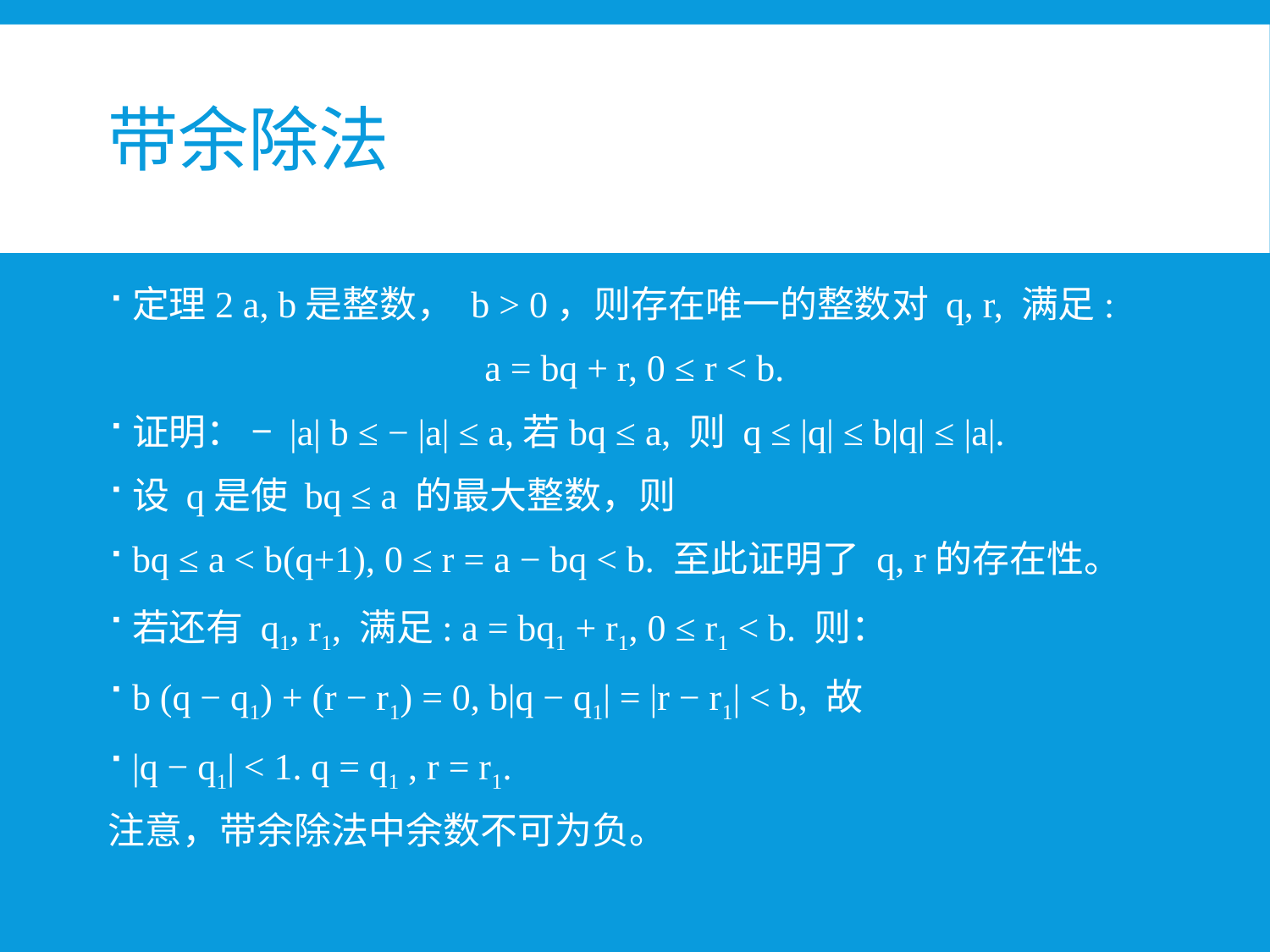

# 带余除法
定理2 a, b是整数， b > 0，则存在唯一的整数对 q, r, 满足:
a = bq + r, 0 ≤ r < b.
证明： − |a| b ≤ − |a| ≤ a,若bq ≤ a, 则 q ≤ |q| ≤ b|q| ≤ |a|.
设 q是使 bq ≤ a 的最大整数，则
bq ≤ a < b(q+1), 0 ≤ r = a − bq < b. 至此证明了 q, r的存在性。
若还有 q1, r1, 满足: a = bq1 + r1, 0 ≤ r1 < b. 则：
b (q − q1) + (r − r1) = 0, b|q − q1| = |r − r1| < b, 故
|q − q1| < 1. q = q1 , r = r1.
注意，带余除法中余数不可为负。